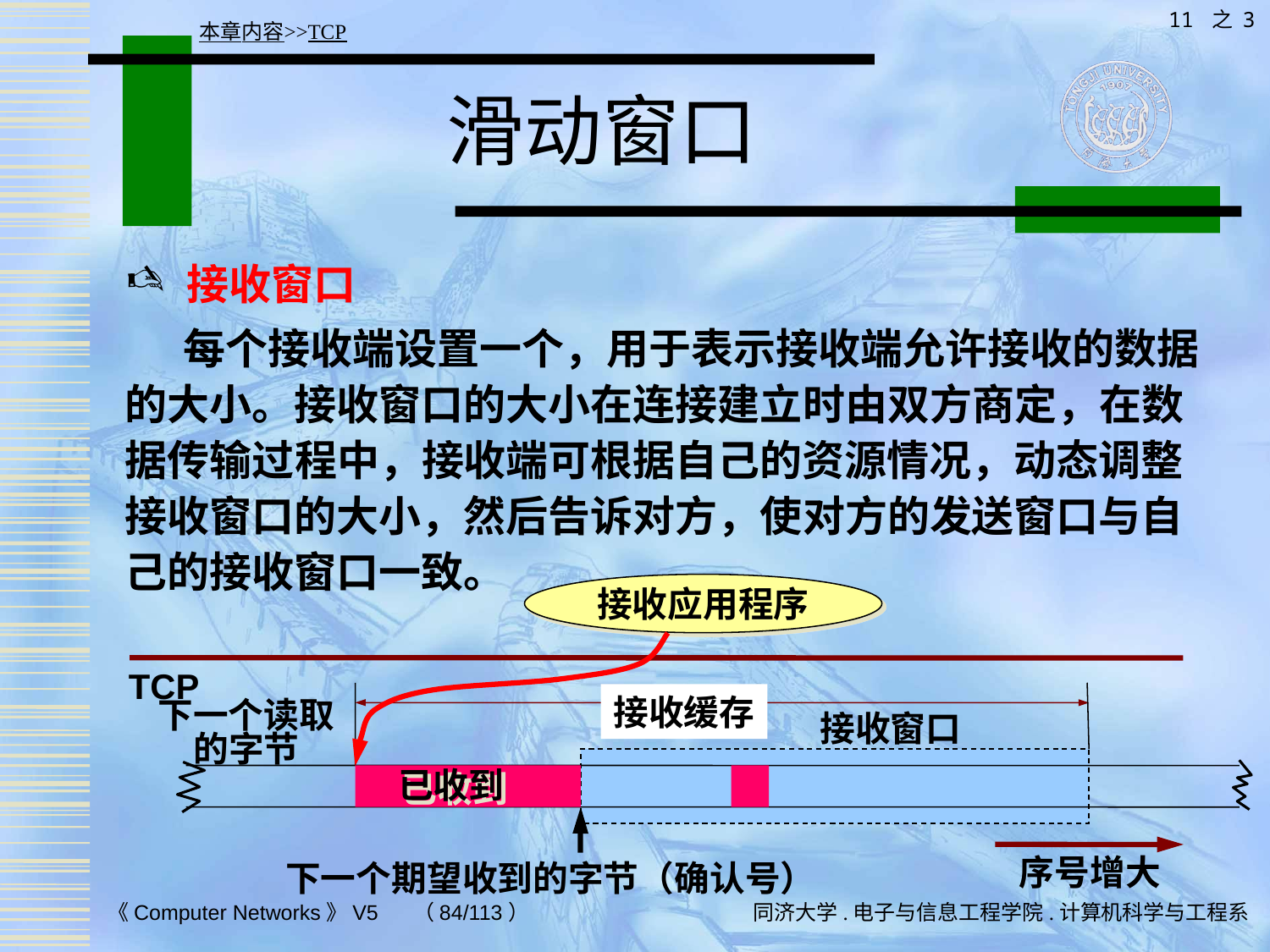

11 之 3
本章内容>>TCP
# 滑动窗口
接收窗口
     每个接收端设置一个，用于表示接收端允许接收的数据的大小。接收窗口的大小在连接建立时由双方商定，在数据传输过程中，接收端可根据自己的资源情况，动态调整接收窗口的大小，然后告诉对方，使对方的发送窗口与自己的接收窗口一致。
接收应用程序

TCP

接收缓存
下一个读取
的字节
接收窗口

已收到

序号增大
下一个期望收到的字节（确认号）